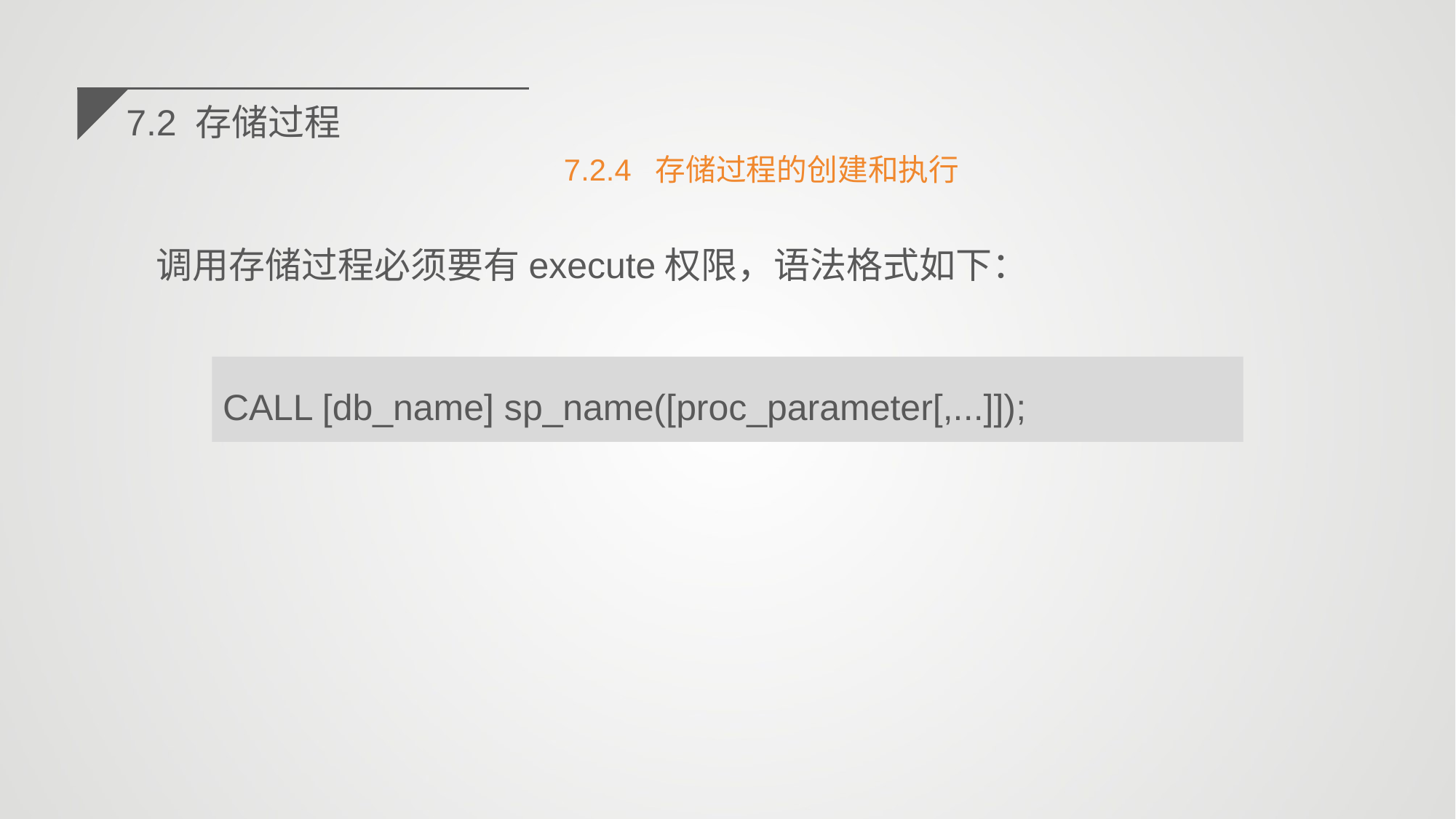

7.2 存储过程

7.2.4  存储过程的创建和执行
调用存储过程必须要有execute权限，语法格式如下：
CALL [db_name] sp_name([proc_parameter[,...]]);